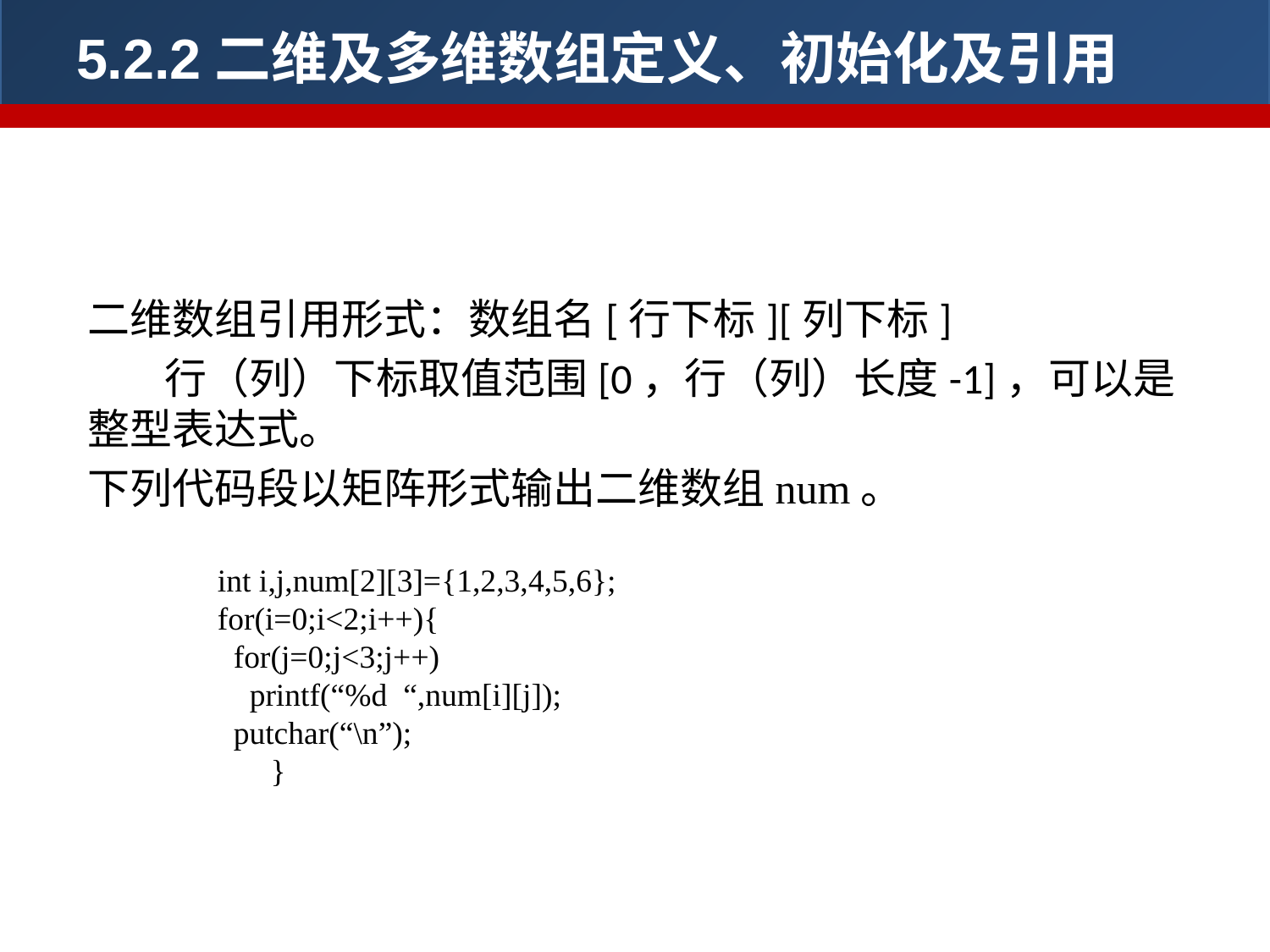

5.2.2二维及多维数组定义、初始化及引用

3、二维数组引用

二维数组引用形式：数组名[行下标][列下标]
       行（列）下标取值范围[0，行（列）长度-1]，可以是整型表达式。
下列代码段以矩阵形式输出二维数组num。

int i,j,num[2][3]={1,2,3,4,5,6};for(i=0;i<2;i++){  for(j=0;j<3;j++)    printf(“%d  “,num[i][j]);  putchar(“\n”);  }